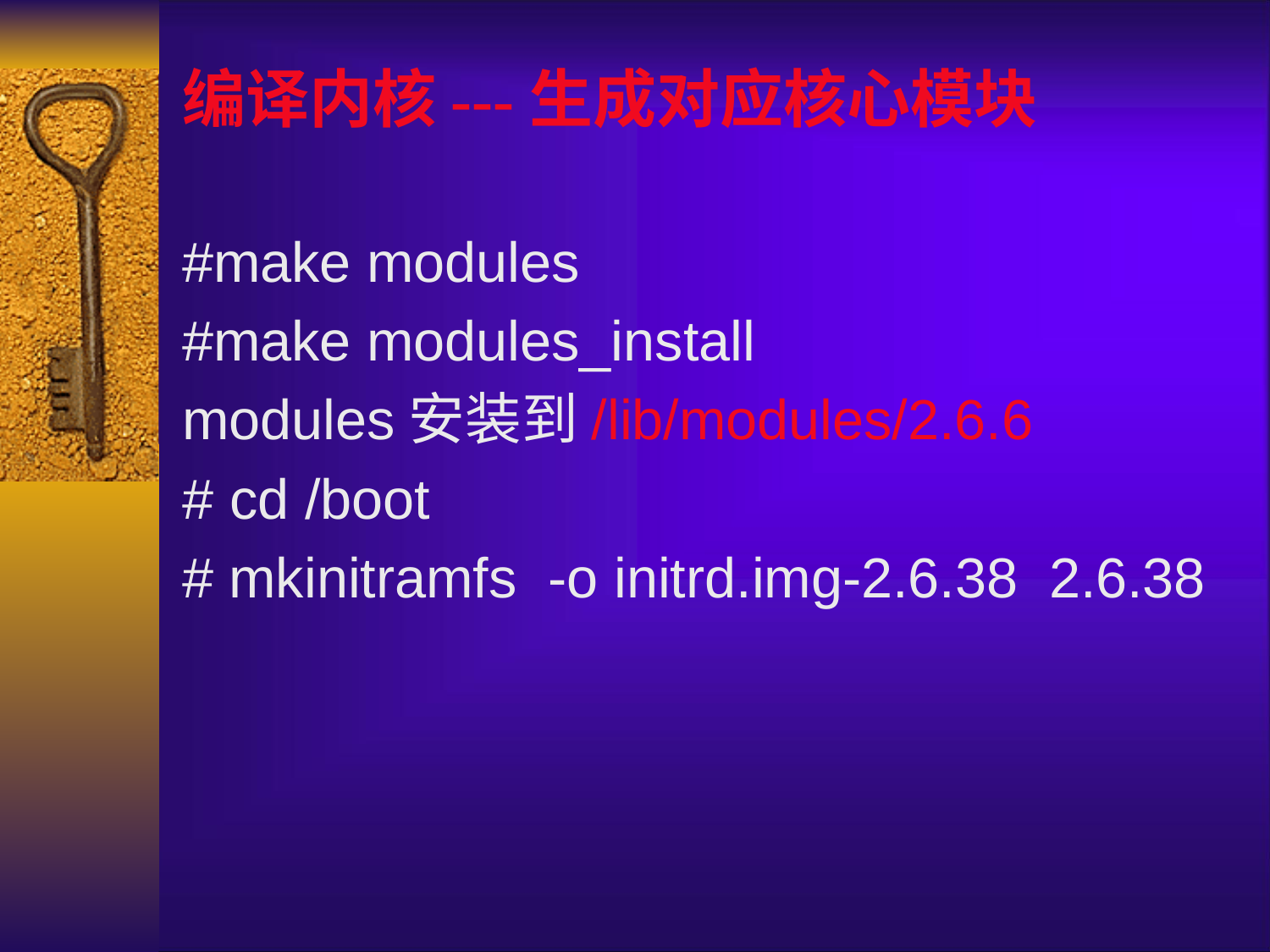

编译内核---生成对应核心模块

#make modules
#make modules_install
modules安装到/lib/modules/2.6.6
#	cd /boot
# mkinitramfs  -o initrd.img-2.6.38  2.6.38